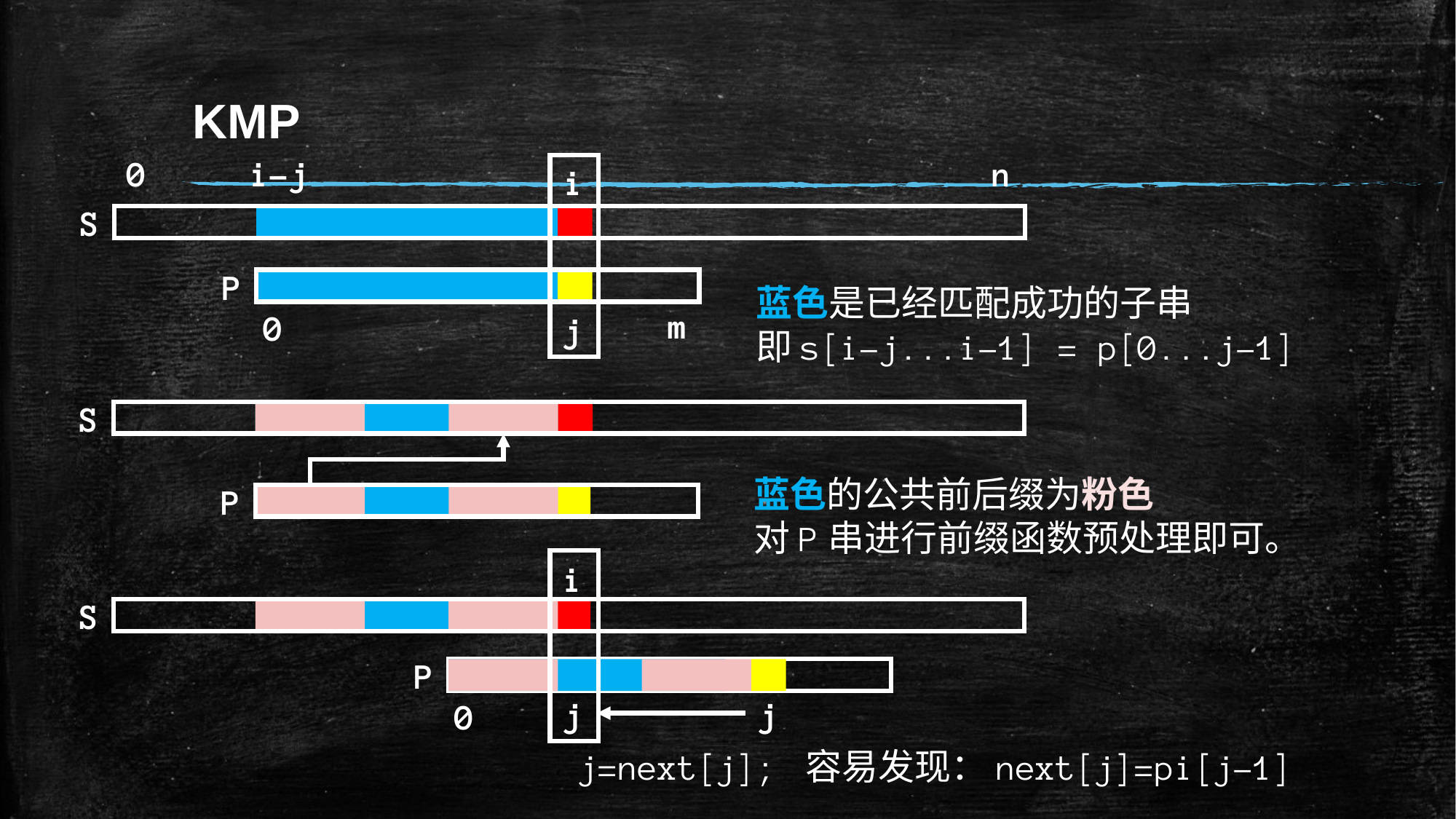

# KMP
n
0
i-j
i

S

P

蓝色是已经匹配成功的子串
即s[i-j...i-1] = p[0...j-1]
m
0
j
S

蓝色的公共前后缀为粉色
对P串进行前缀函数预处理即可。
P

i

S

P

j
j
0
j=next[j]; 容易发现：next[j]=pi[j-1]